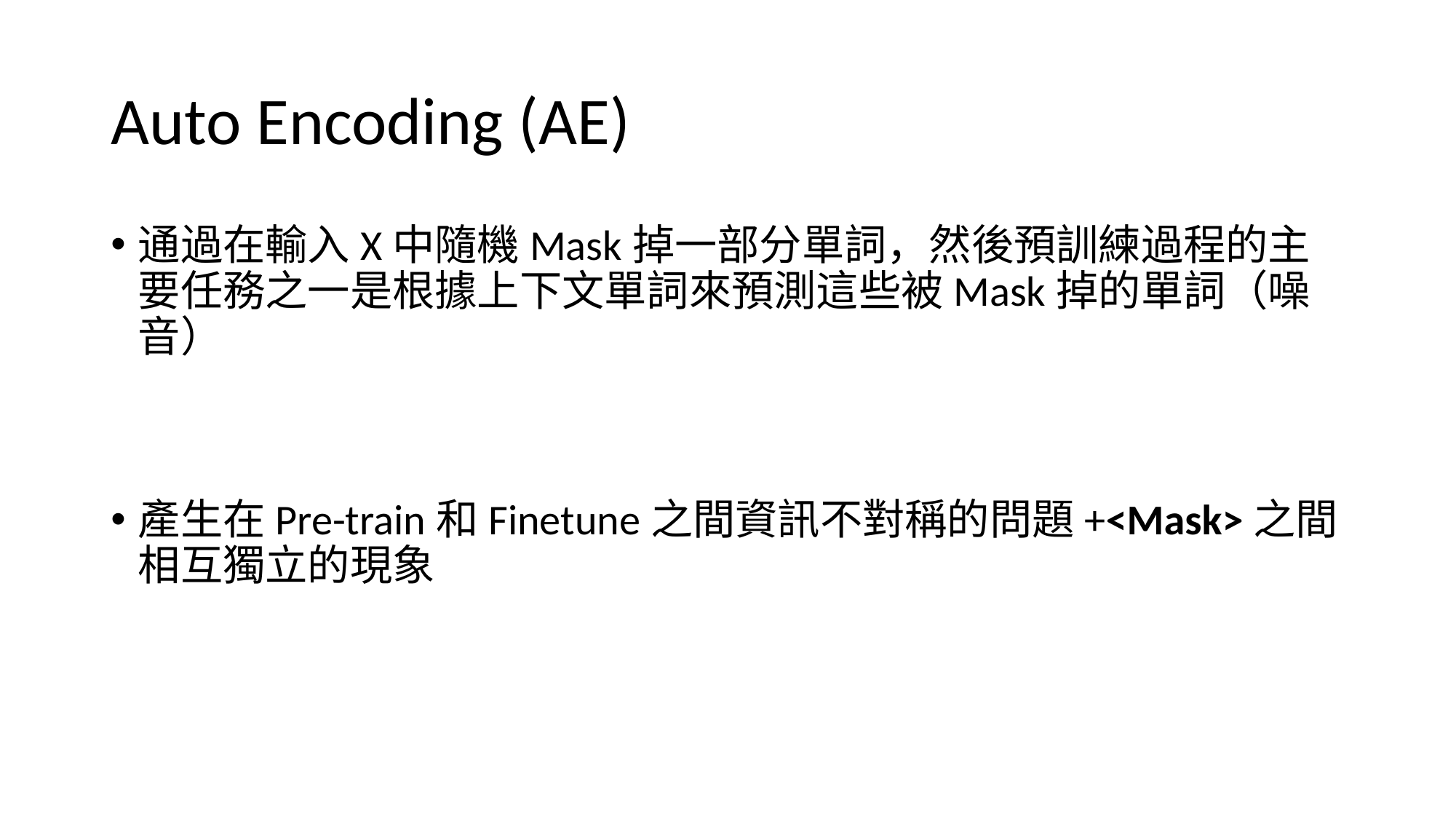

# Auto Encoding (AE)
通過在輸入X中隨機Mask掉一部分單詞，然後預訓練過程的主要任務之一是根據上下文單詞來預測這些被Mask掉的單詞（噪音）

產生在Pre-train和Finetune之間資訊不對稱的問題+<Mask>之間相互獨立的現象